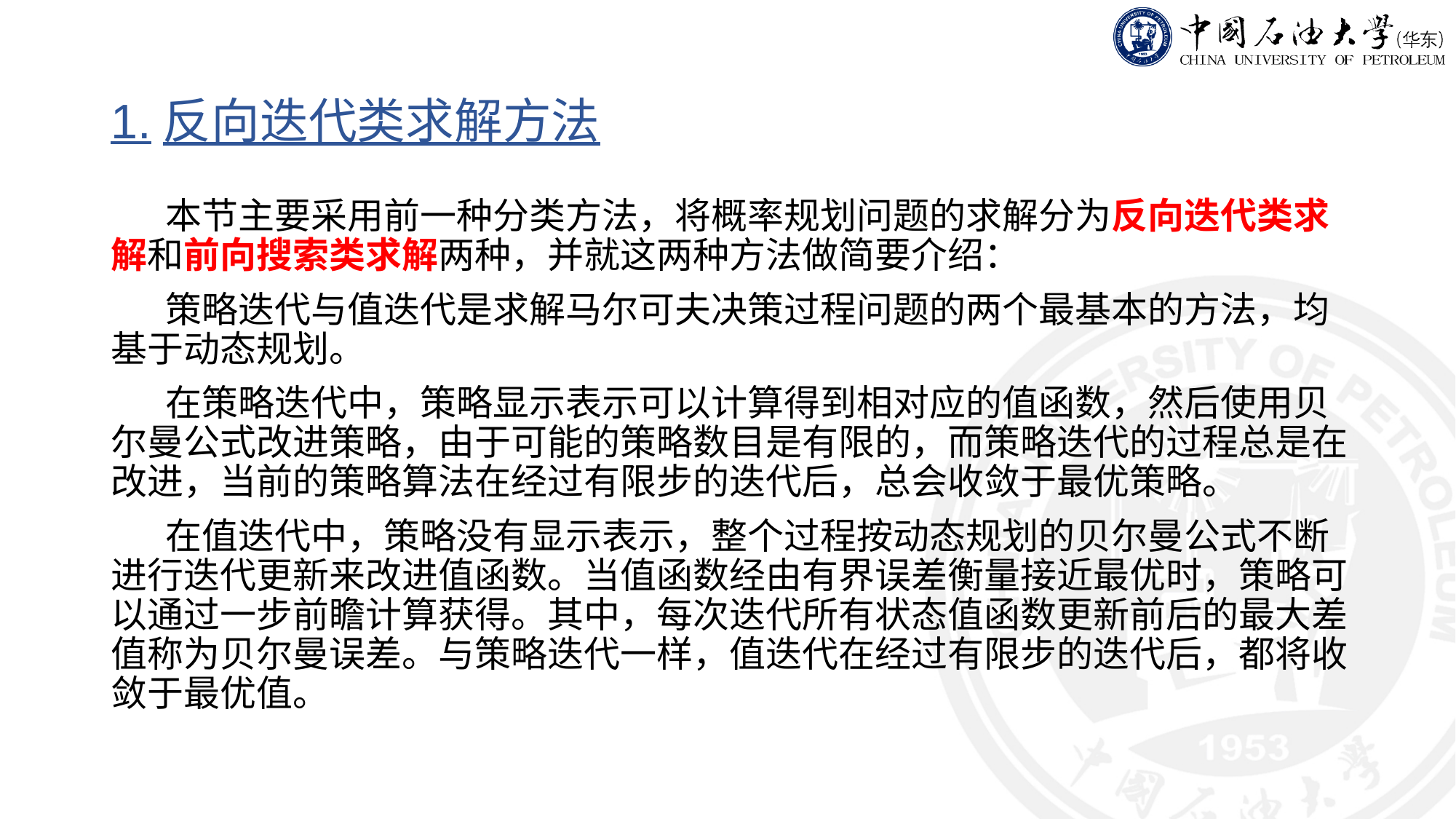

# 1.反向迭代类求解方法
本节主要采用前一种分类方法，将概率规划问题的求解分为反向迭代类求解和前向搜索类求解两种，并就这两种方法做简要介绍：
策略迭代与值迭代是求解马尔可夫决策过程问题的两个最基本的方法，均基于动态规划。
在策略迭代中，策略显示表示可以计算得到相对应的值函数，然后使用贝尔曼公式改进策略，由于可能的策略数目是有限的，而策略迭代的过程总是在改进，当前的策略算法在经过有限步的迭代后，总会收敛于最优策略。
在值迭代中，策略没有显示表示，整个过程按动态规划的贝尔曼公式不断进行迭代更新来改进值函数。当值函数经由有界误差衡量接近最优时，策略可以通过一步前瞻计算获得。其中，每次迭代所有状态值函数更新前后的最大差值称为贝尔曼误差。与策略迭代一样，值迭代在经过有限步的迭代后，都将收敛于最优值。